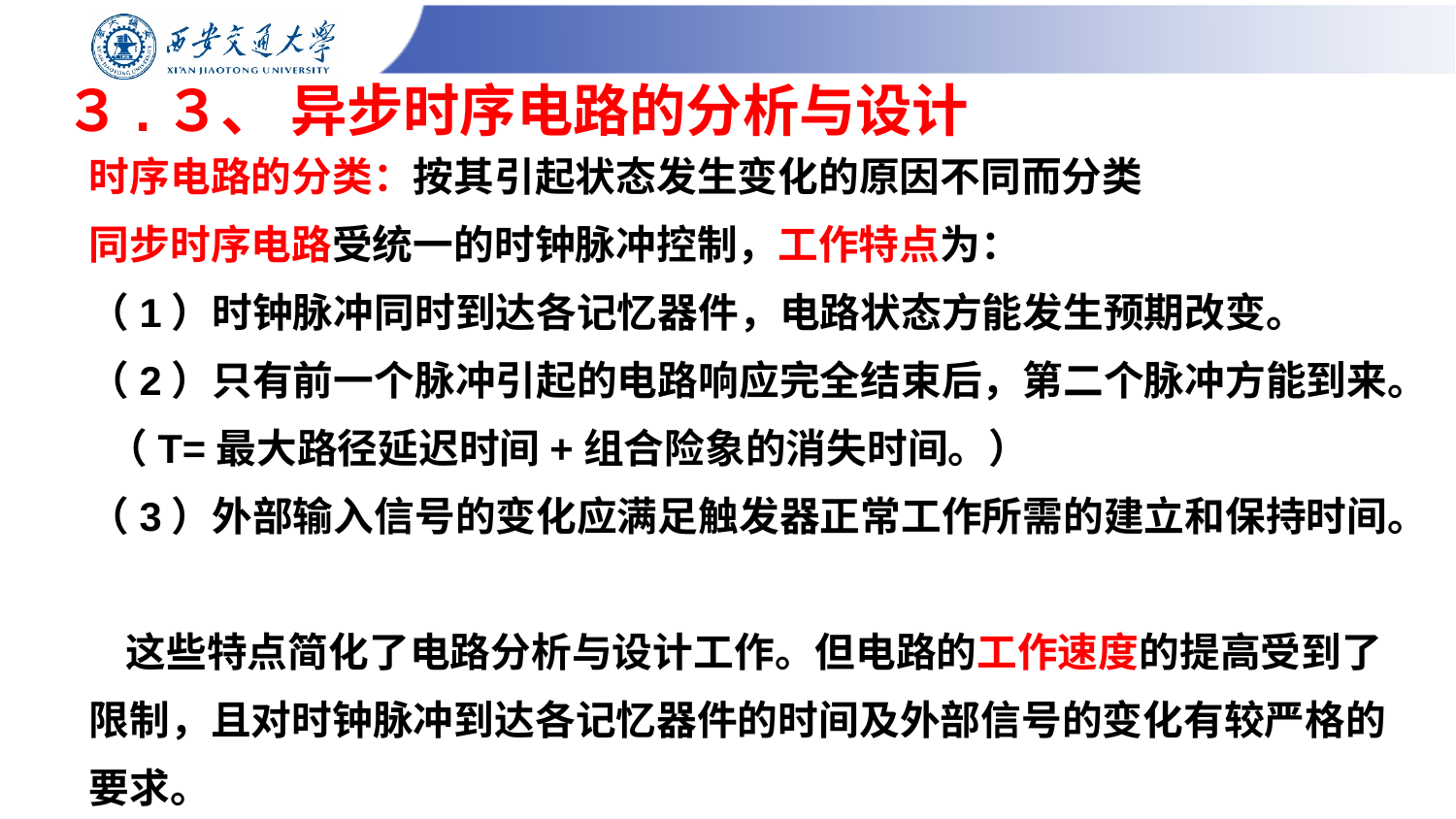

# ３.３、 异步时序电路的分析与设计
时序电路的分类：按其引起状态发生变化的原因不同而分类
同步时序电路受统一的时钟脉冲控制，工作特点为：
（1）时钟脉冲同时到达各记忆器件，电路状态方能发生预期改变。
（2）只有前一个脉冲引起的电路响应完全结束后，第二个脉冲方能到来。  （T=最大路径延迟时间+组合险象的消失时间。）
（3）外部输入信号的变化应满足触发器正常工作所需的建立和保持时间。
    这些特点简化了电路分析与设计工作。但电路的工作速度的提高受到了限制，且对时钟脉冲到达各记忆器件的时间及外部信号的变化有较严格的要求。